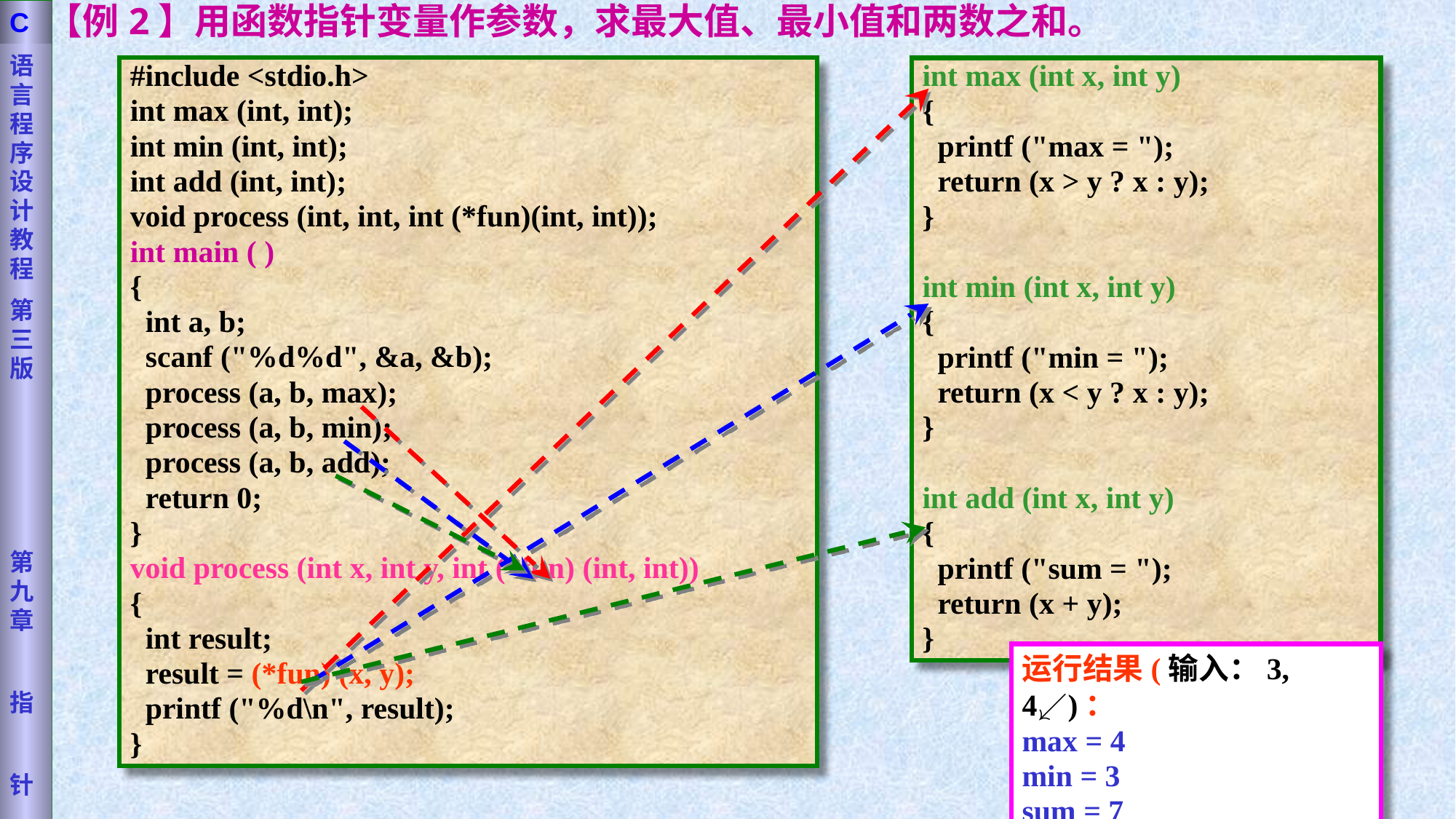

语言程序设计教程
第三版

第九章

指

针
C
【例2】用函数指针变量作参数，求最大值、最小值和两数之和。
#include <stdio.h>
int max (int, int);
int min (int, int);
int add (int, int);
void process (int, int, int (*fun)(int, int));
int main ( )
{
  int a, b;
  scanf ("%d%d", &a, &b);
  process (a, b, max);
  process (a, b, min);
  process (a, b, add);
  return 0;
}
void process (int x, int y, int (*fun) (int, int))
{
  int result;
  result = (*fun) (x, y);
  printf ("%d\n", result);
}
int max (int x, int y)
{
  printf ("max = ");
  return (x > y ? x : y);
}

int min (int x, int y)
{
  printf ("min = ");
  return (x < y ? x : y);
}

int add (int x, int y)
{
  printf ("sum = ");
  return (x + y);
}

运行结果(输入：3, 4↙)：
max = 4
min = 3
sum = 7